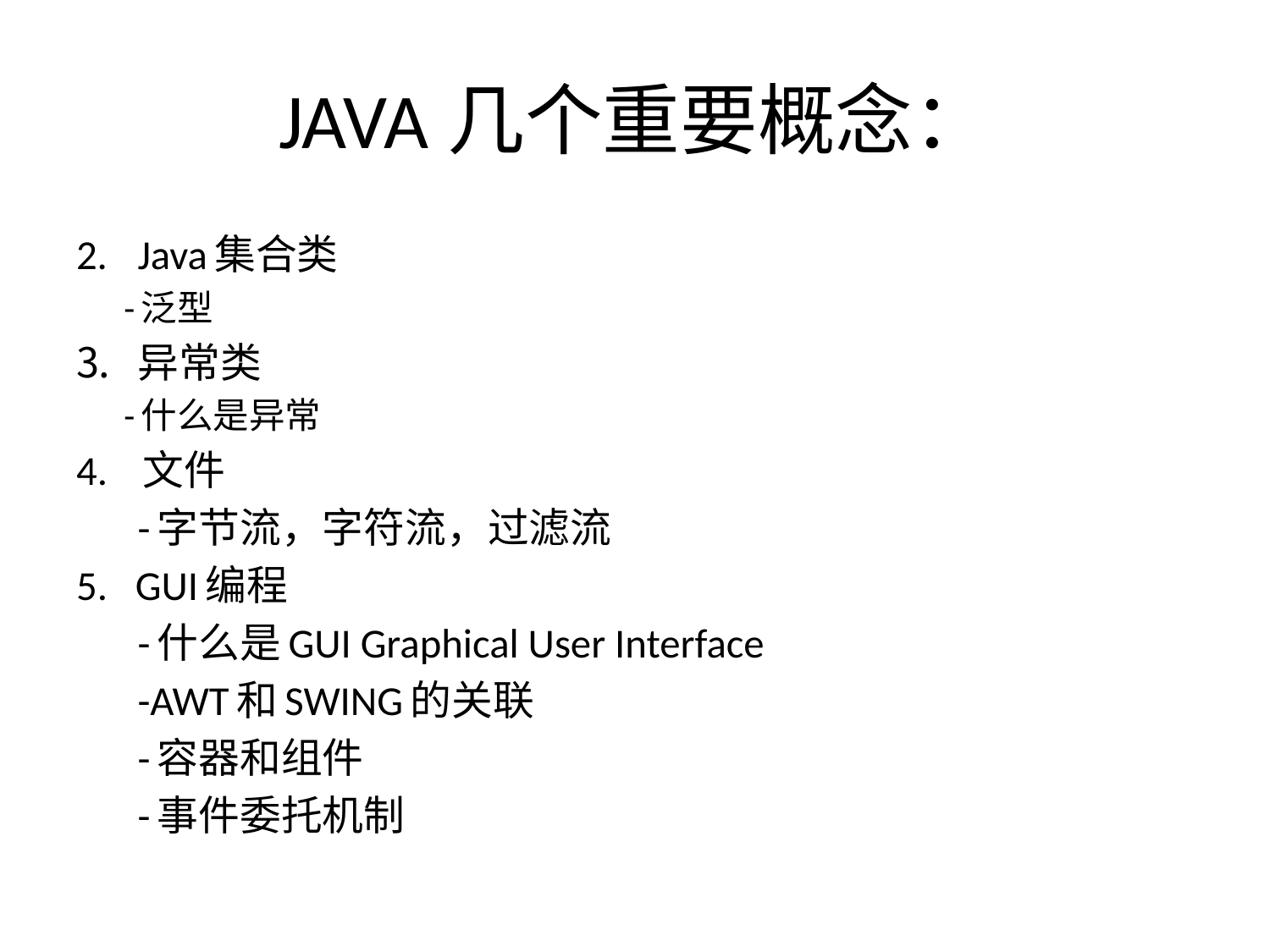

# JAVA几个重要概念：
Java集合类
-泛型
异常类
-什么是异常
4.   文件
	-字节流，字符流，过滤流
5.   GUI编程
	-什么是GUI Graphical User Interface
	-AWT和SWING的关联
	-容器和组件
	-事件委托机制